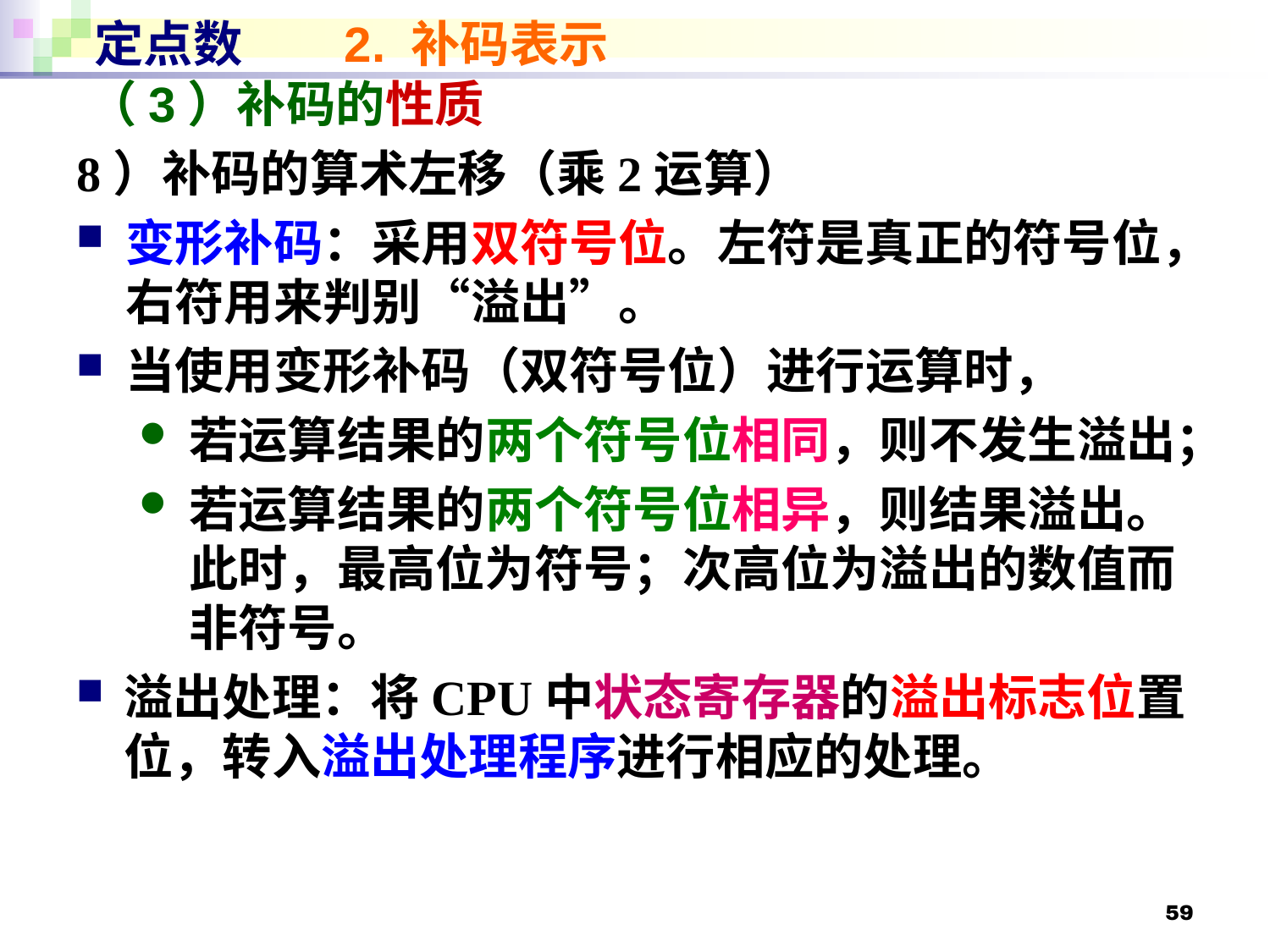

# 定点数        2. 补码表示
（3）补码的性质
8）补码的算术左移（乘2运算）
变形补码：采用双符号位。左符是真正的符号位，右符用来判别“溢出”。
当使用变形补码（双符号位）进行运算时，
若运算结果的两个符号位相同，则不发生溢出；
若运算结果的两个符号位相异，则结果溢出。此时，最高位为符号；次高位为溢出的数值而非符号。
溢出处理：将CPU中状态寄存器的溢出标志位置位，转入溢出处理程序进行相应的处理。
59